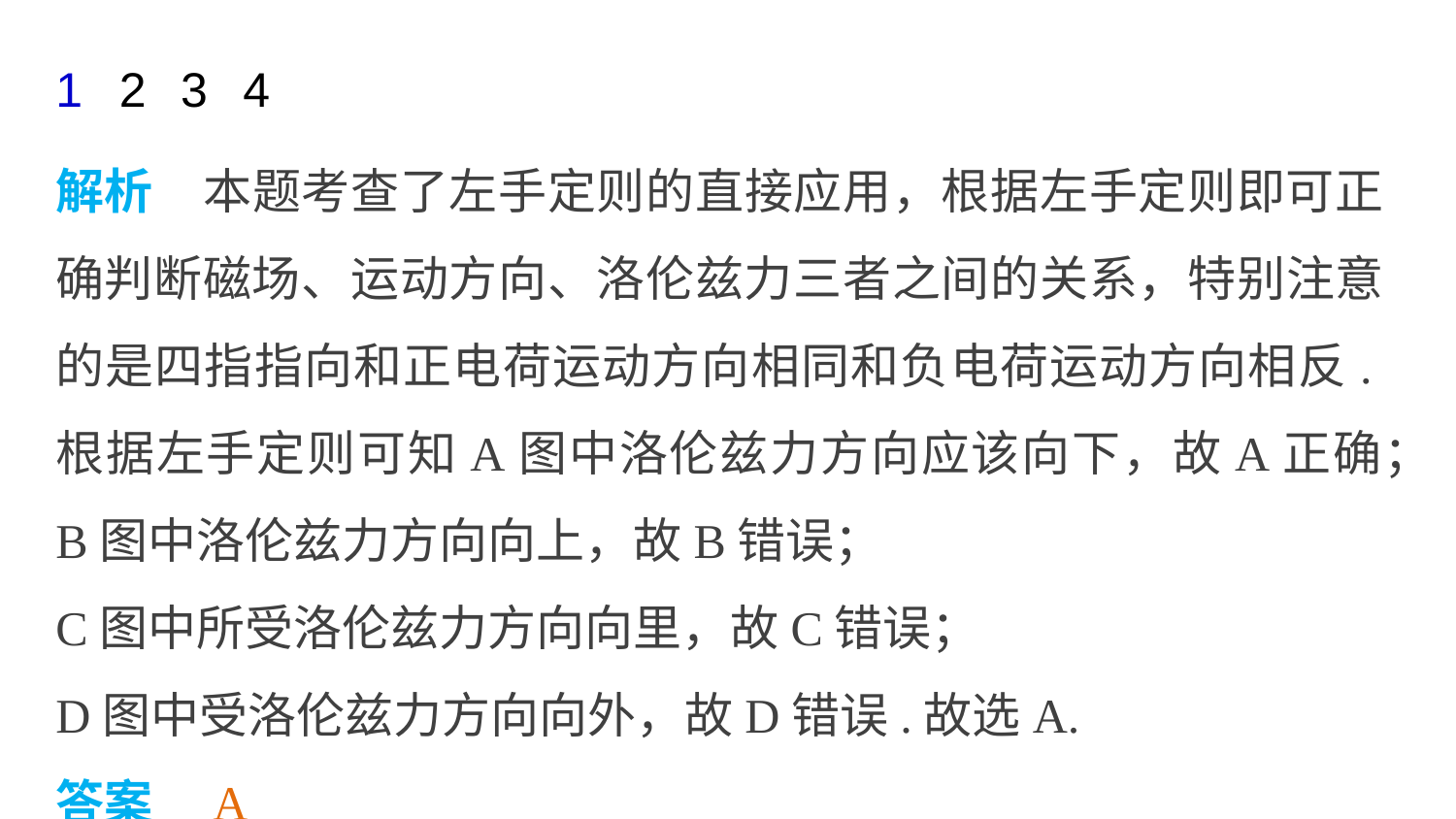

1
2
3
4
解析　本题考查了左手定则的直接应用，根据左手定则即可正确判断磁场、运动方向、洛伦兹力三者之间的关系，特别注意的是四指指向和正电荷运动方向相同和负电荷运动方向相反.根据左手定则可知A图中洛伦兹力方向应该向下，故A正确；
B图中洛伦兹力方向向上，故B错误；
C图中所受洛伦兹力方向向里，故C错误；
D图中受洛伦兹力方向向外，故D错误.故选A.
答案　A